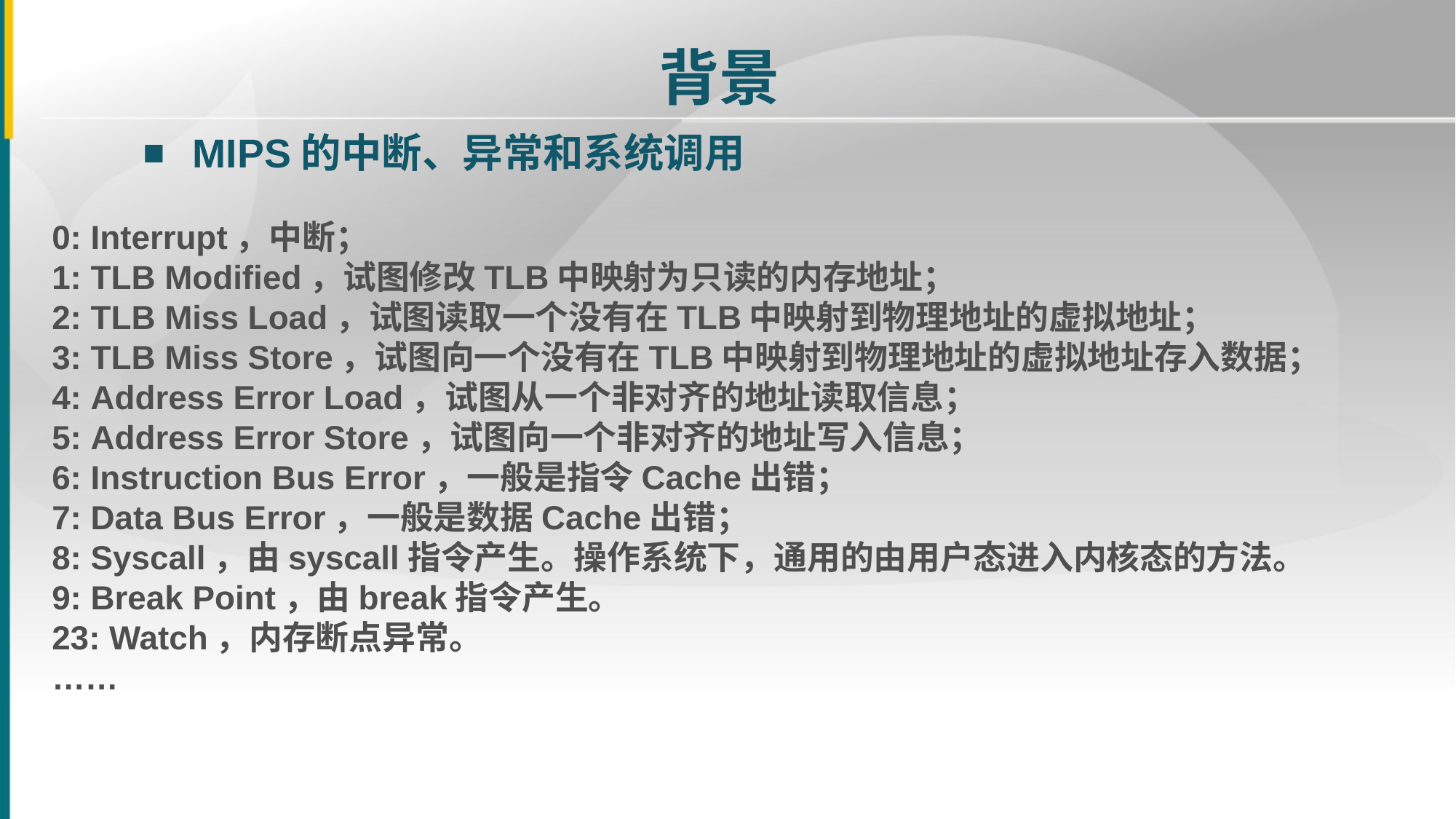

背景
MIPS的中断、异常和系统调用
■
0: Interrupt，中断；
1: TLB Modified，试图修改TLB中映射为只读的内存地址；
2: TLB Miss Load，试图读取一个没有在TLB中映射到物理地址的虚拟地址；
3: TLB Miss Store，试图向一个没有在TLB中映射到物理地址的虚拟地址存入数据；
4: Address Error Load，试图从一个非对齐的地址读取信息；
5: Address Error Store，试图向一个非对齐的地址写入信息；
6: Instruction Bus Error，一般是指令Cache出错；
7: Data Bus Error，一般是数据Cache出错；
8: Syscall，由syscall指令产生。操作系统下，通用的由用户态进入内核态的方法。
9: Break Point，由break指令产生。
23: Watch，内存断点异常。
……